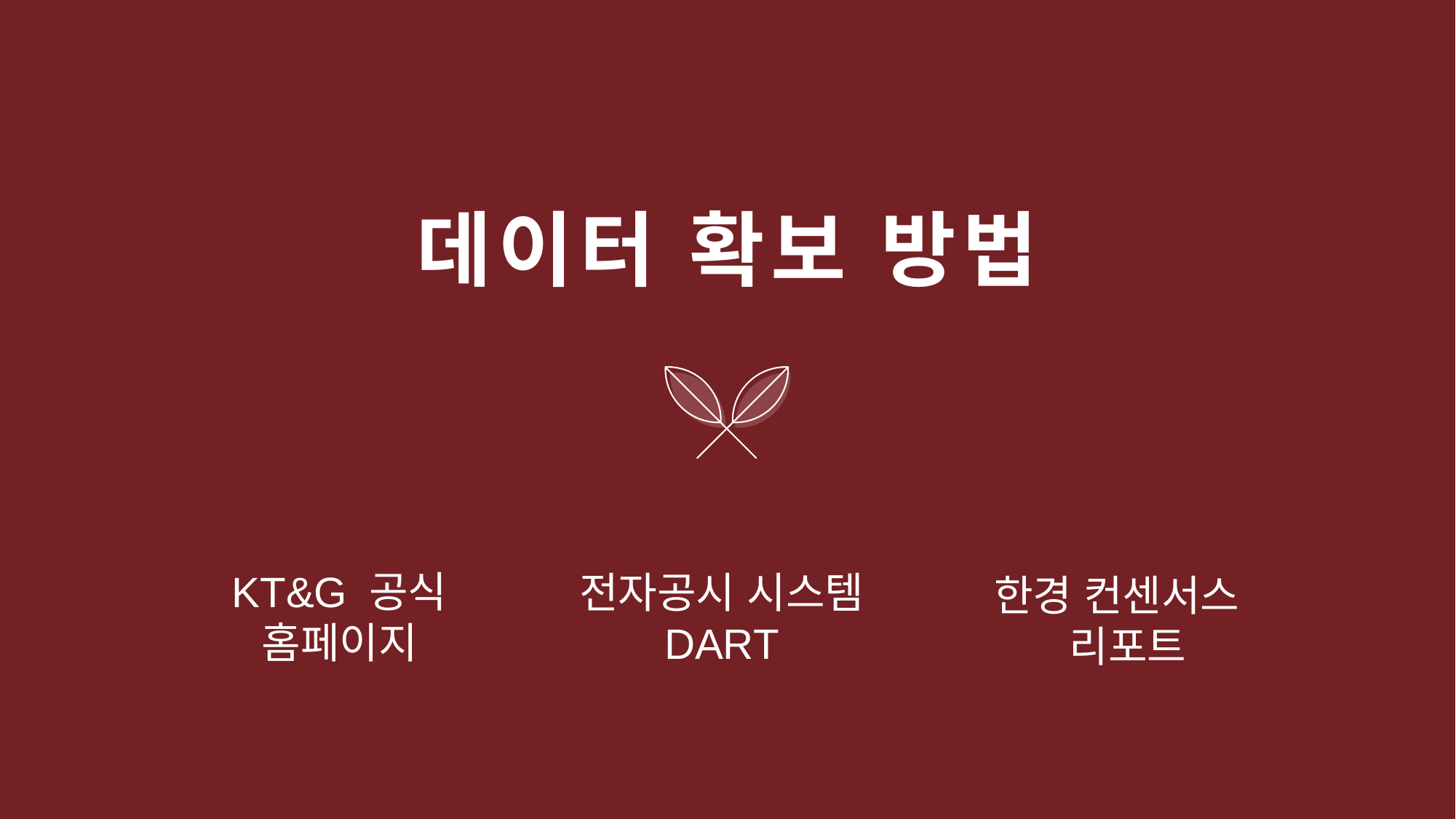

# 데이터 확보 방법

KT&G 공식 홈페이지
전자공시 시스템 DART
한경 컨센서스
 리포트